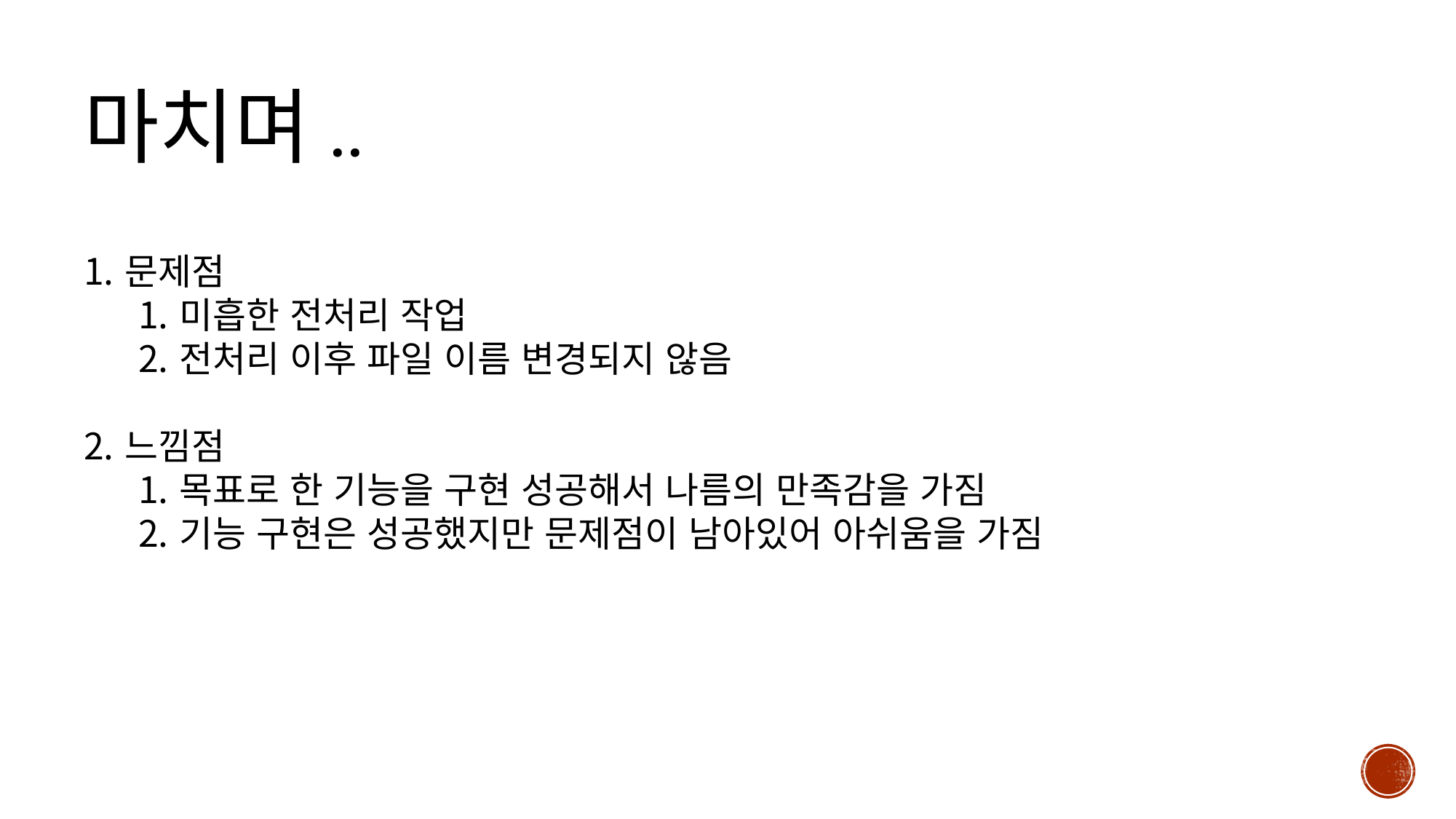

# 마치며..
문제점
미흡한 전처리 작업
전처리 이후 파일 이름 변경되지 않음

느낌점
목표로 한 기능을 구현 성공해서 나름의 만족감을 가짐
기능 구현은 성공했지만 문제점이 남아있어 아쉬움을 가짐